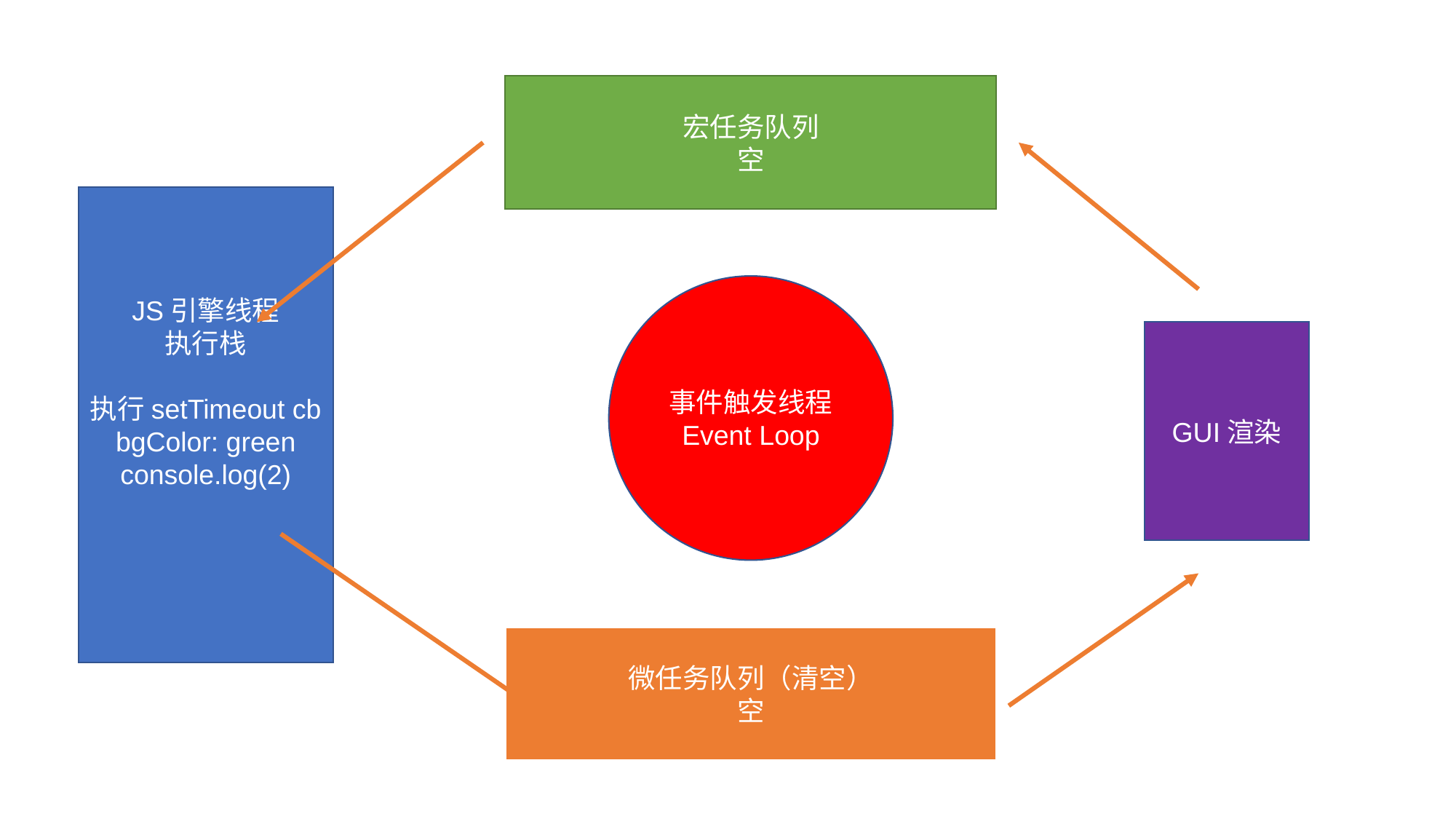

宏任务队列
空
JS引擎线程
执行栈

执行setTimeout cb
bgColor: green
console.log(2)

事件触发线程
Event Loop
GUI渲染
微任务队列（清空）
空